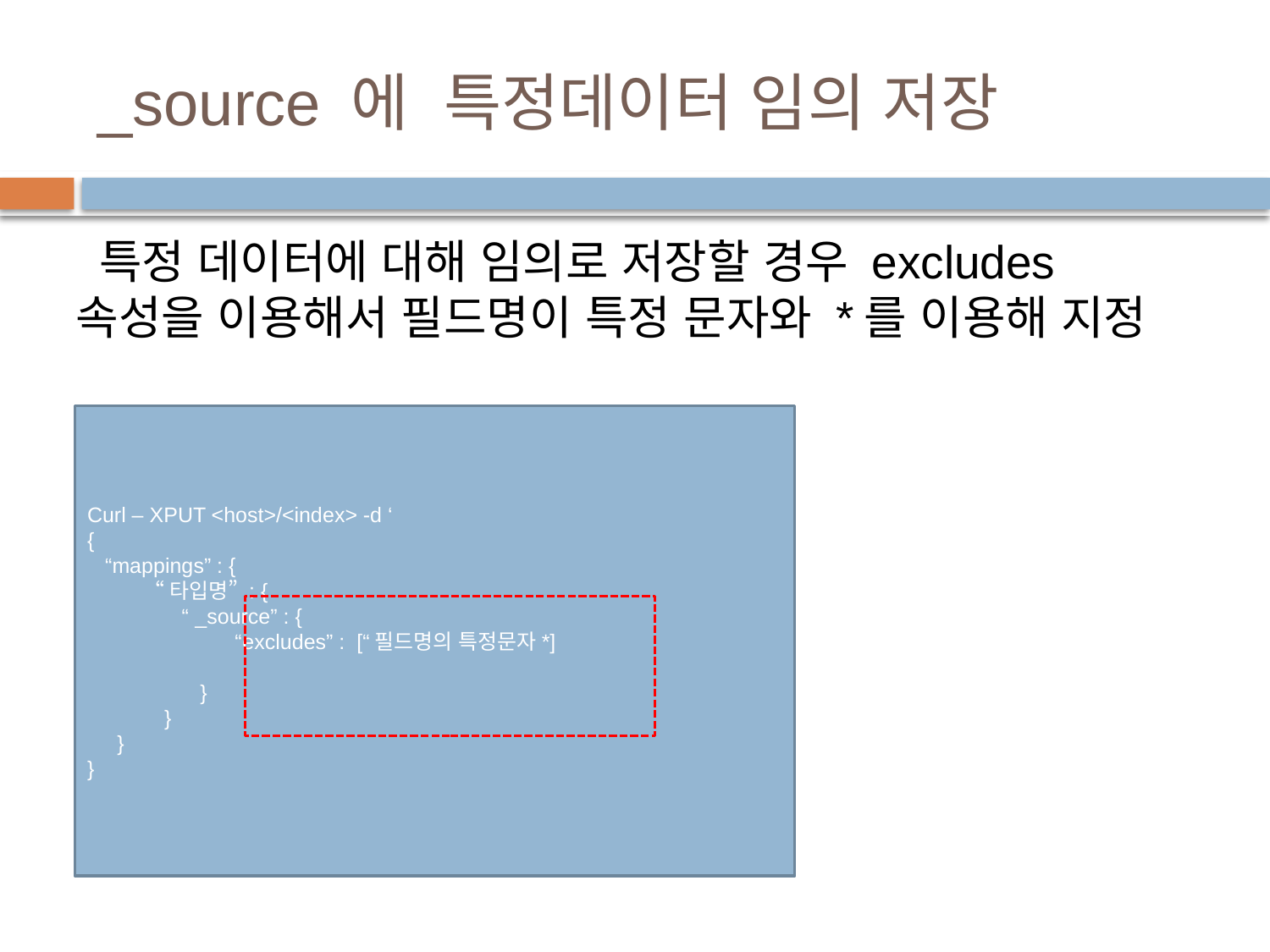

# _source 에  특정데이터 임의 저장
 특정 데이터에 대해 임의로 저장할 경우 excludes 속성을 이용해서 필드명이 특정 문자와 *를 이용해 지정
Curl – XPUT <host>/<index> -d ‘
{
   “mappings” : {
            “타입명” : {
                “ _source” : {
                         “excludes” :  [“필드명의 특정문자*]

                   }
             }
     }
}